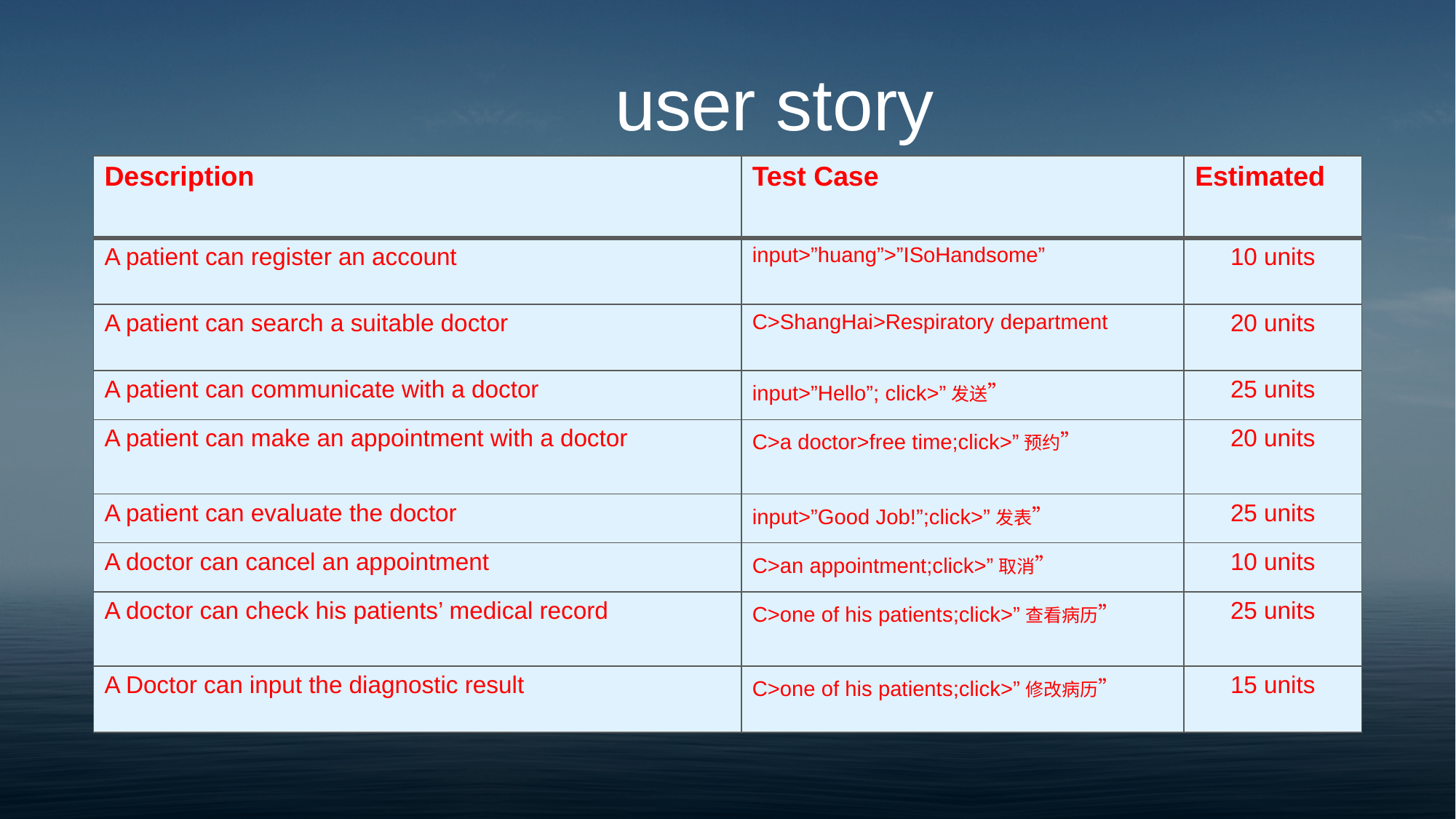

user story
| Description | Test Case | Estimated |
| --- | --- | --- |
| A patient can register an account | input>”huang”>”ISoHandsome” | 10 units |
| A patient can search a suitable doctor | C>ShangHai>Respiratory department | 20 units |
| A patient can communicate with a doctor | input>”Hello”; click>”发送” | 25 units |
| A patient can make an appointment with a doctor | C>a doctor>free time;click>”预约” | 20 units |
| A patient can evaluate the doctor | input>”Good Job!”;click>”发表” | 25 units |
| A doctor can cancel an appointment | C>an appointment;click>”取消” | 10 units |
| A doctor can check his patients’ medical record | C>one of his patients;click>”查看病历” | 25 units |
| A Doctor can input the diagnostic result | C>one of his patients;click>”修改病历” | 15 units |